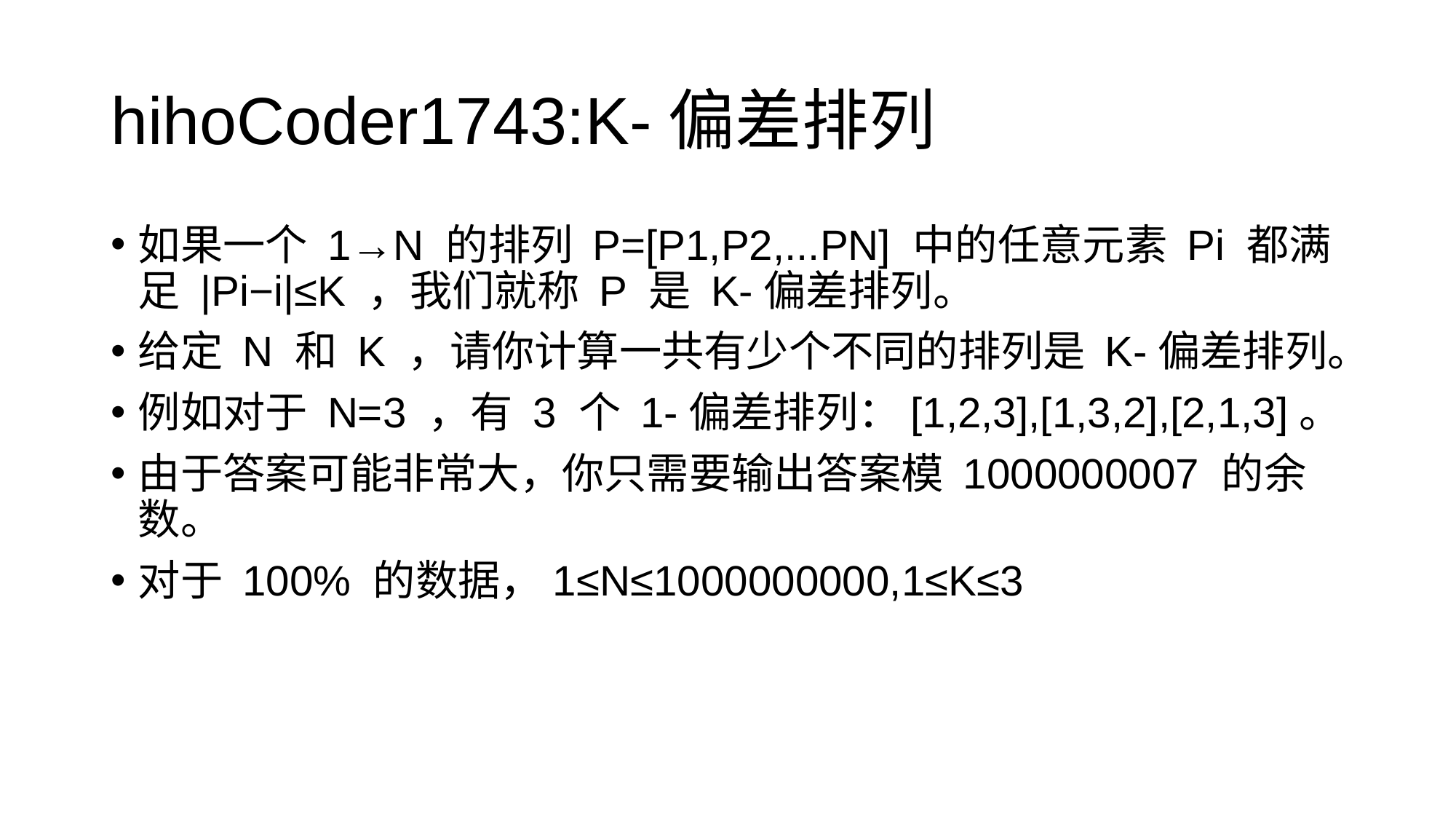

# hihoCoder1743:K-偏差排列
如果一个 1→N 的排列 P=[P1,P2,...PN] 中的任意元素 Pi 都满足 |Pi−i|≤K ，我们就称 P 是 K-偏差排列。
给定 N 和 K ，请你计算一共有少个不同的排列是 K-偏差排列。
例如对于 N=3 ，有 3 个 1-偏差排列：[1,2,3],[1,3,2],[2,1,3]。
由于答案可能非常大，你只需要输出答案模 1000000007 的余数。
对于 100% 的数据，1≤N≤1000000000,1≤K≤3